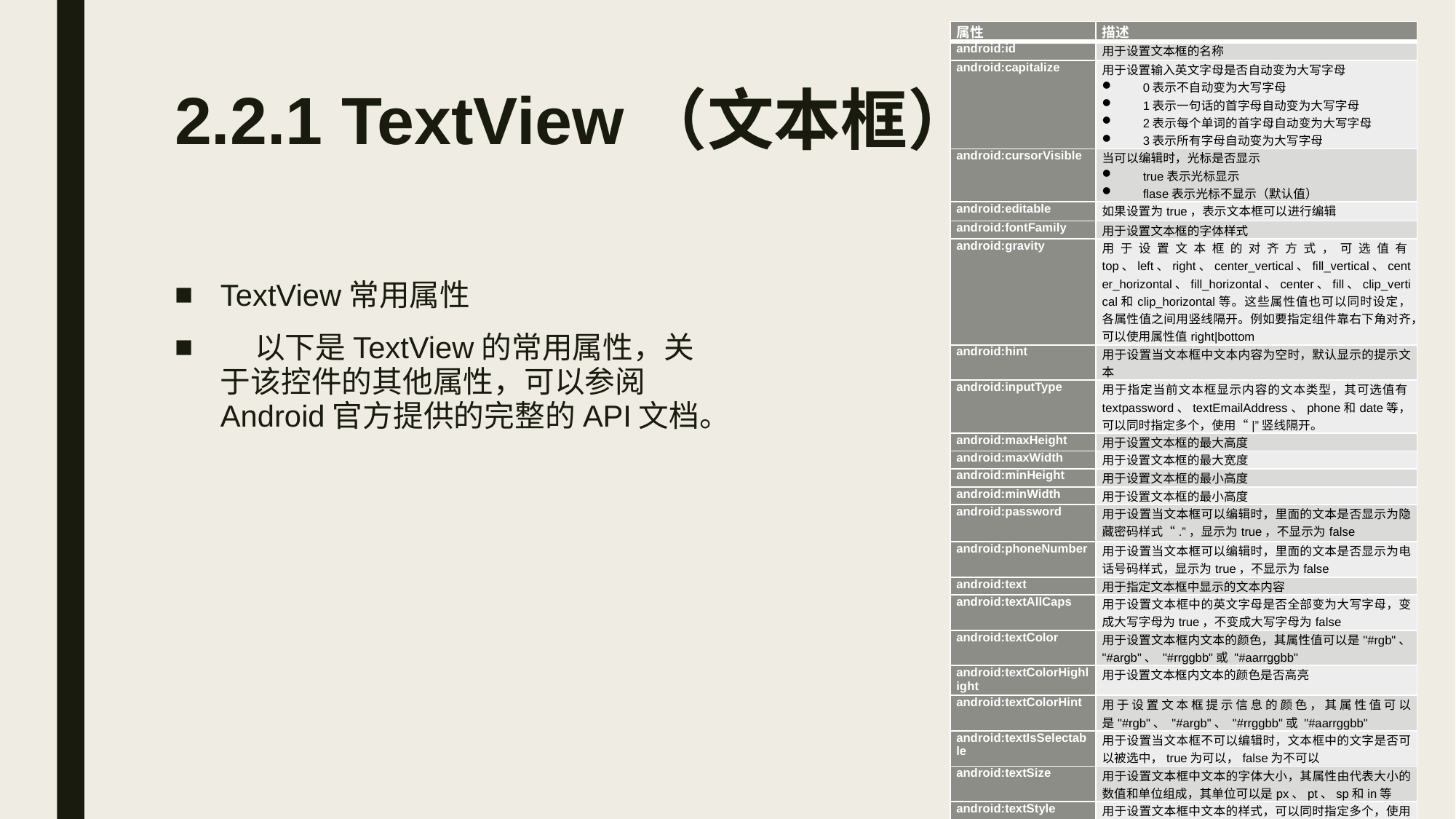

| 属性 | 描述 |
| --- | --- |
| android:id | 用于设置文本框的名称 |
| android:capitalize | 用于设置输入英文字母是否自动变为大写字母 0表示不自动变为大写字母 1表示一句话的首字母自动变为大写字母 2表示每个单词的首字母自动变为大写字母 3表示所有字母自动变为大写字母 |
| android:cursorVisible | 当可以编辑时，光标是否显示 true表示光标显示 flase表示光标不显示（默认值） |
| android:editable | 如果设置为true，表示文本框可以进行编辑 |
| android:fontFamily | 用于设置文本框的字体样式 |
| android:gravity | 用于设置文本框的对齐方式，可选值有top、left、right、center\_vertical、fill\_vertical、center\_horizontal、fill\_horizontal、center、fill、clip\_vertical和clip\_horizontal等。这些属性值也可以同时设定，各属性值之间用竖线隔开。例如要指定组件靠右下角对齐，可以使用属性值right|bottom |
| android:hint | 用于设置当文本框中文本内容为空时，默认显示的提示文本 |
| android:inputType | 用于指定当前文本框显示内容的文本类型，其可选值有textpassword、textEmailAddress、phone和date等，可以同时指定多个，使用“|”竖线隔开。 |
| android:maxHeight | 用于设置文本框的最大高度 |
| android:maxWidth | 用于设置文本框的最大宽度 |
| android:minHeight | 用于设置文本框的最小高度 |
| android:minWidth | 用于设置文本框的最小高度 |
| android:password | 用于设置当文本框可以编辑时，里面的文本是否显示为隐藏密码样式“.”，显示为true，不显示为false |
| android:phoneNumber | 用于设置当文本框可以编辑时，里面的文本是否显示为电话号码样式，显示为true，不显示为false |
| android:text | 用于指定文本框中显示的文本内容 |
| android:textAllCaps | 用于设置文本框中的英文字母是否全部变为大写字母，变成大写字母为true，不变成大写字母为false |
| android:textColor | 用于设置文本框内文本的颜色，其属性值可以是"#rgb"、 "#argb"、 "#rrggbb"或 "#aarrggbb" |
| android:textColorHighlight | 用于设置文本框内文本的颜色是否高亮 |
| android:textColorHint | 用于设置文本框提示信息的颜色，其属性值可以是"#rgb"、 "#argb"、 "#rrggbb"或 "#aarrggbb" |
| android:textIsSelectable | 用于设置当文本框不可以编辑时，文本框中的文字是否可以被选中，true为可以，false为不可以 |
| android:textSize | 用于设置文本框中文本的字体大小，其属性由代表大小的数值和单位组成，其单位可以是px、pt、sp和in等 |
| android:textStyle | 用于设置文本框中文本的样式，可以同时指定多个，使用“|”竖线隔开 0表示正常 1表示加粗 2表示斜体 |
# 2.2.1 TextView（文本框）
TextView常用属性
    以下是TextView的常用属性，关于该控件的其他属性，可以参阅Android官方提供的完整的API文档。